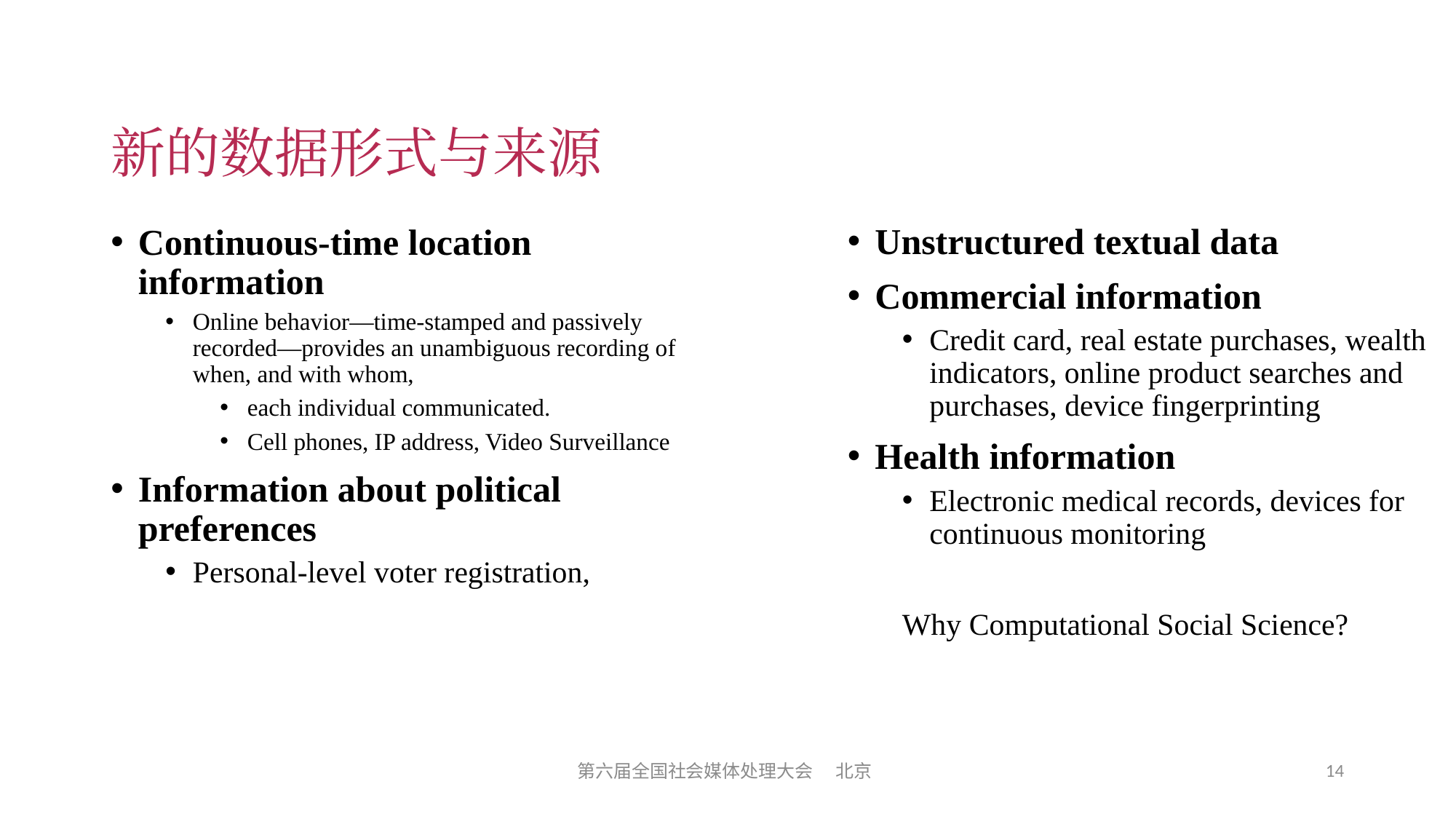

# 新的数据形式与来源
Unstructured textual data
Commercial information
Credit card, real estate purchases, wealth indicators, online product searches and purchases, device fingerprinting
Health information
Electronic medical records, devices for continuous monitoring

Why Computational Social Science?

Continuous-time location information
Online behavior—time-stamped and passively recorded—provides an unambiguous recording of when, and with whom,
each individual communicated.
Cell phones, IP address, Video Surveillance
Information about political preferences
Personal-level voter registration,

14
第六届全国社会媒体处理大会    北京